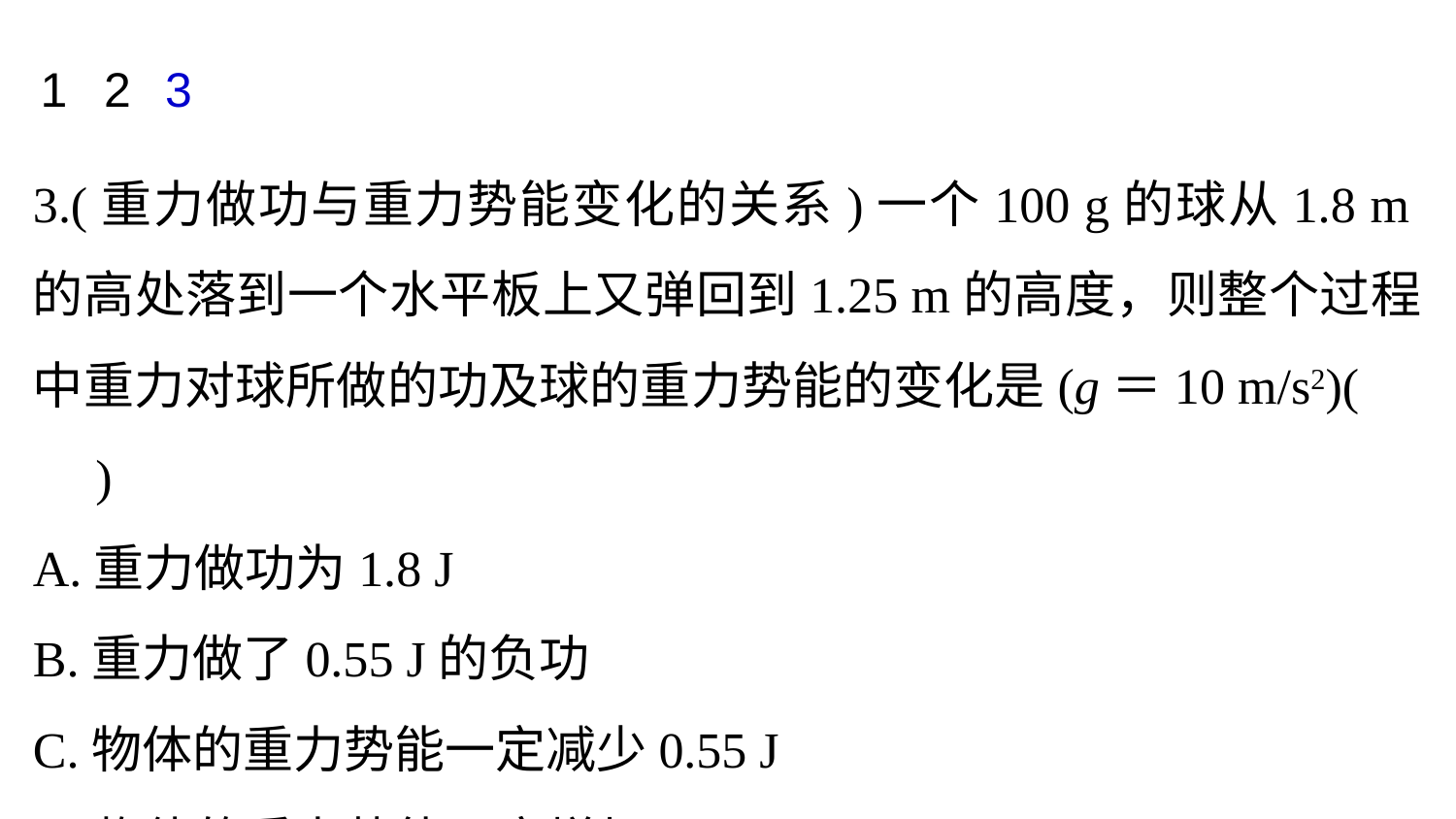

1
2
3
3.(重力做功与重力势能变化的关系)一个100 g的球从1.8 m的高处落到一个水平板上又弹回到1.25 m的高度，则整个过程中重力对球所做的功及球的重力势能的变化是(g＝10 m/s2)(　　)
A.重力做功为1.8 J
B.重力做了0.55 J的负功
C.物体的重力势能一定减少0.55 J
D.物体的重力势能一定增加1.25 J